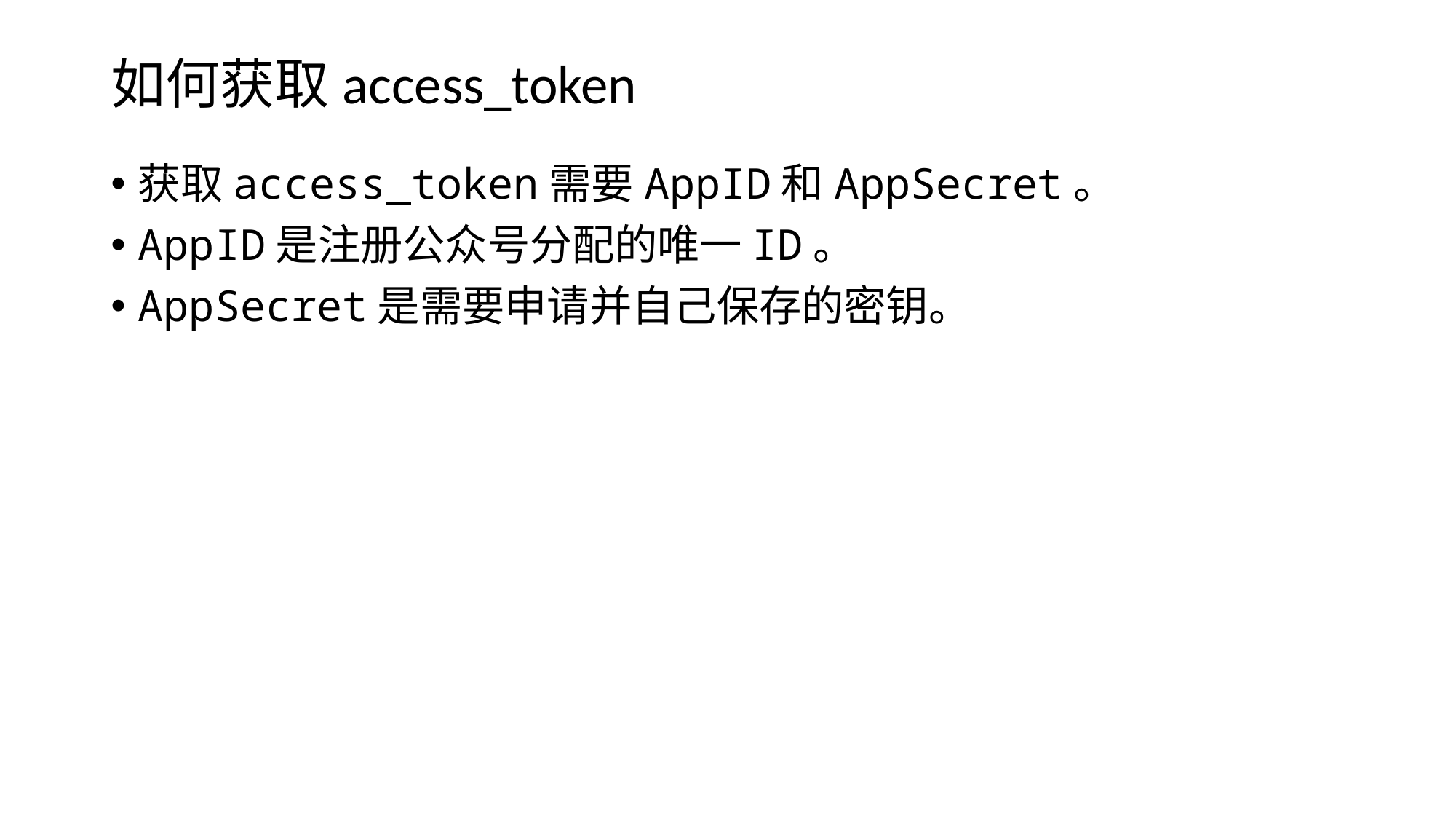

# 如何获取access_token
获取access_token需要AppID和AppSecret。
AppID是注册公众号分配的唯一ID。
AppSecret是需要申请并自己保存的密钥。